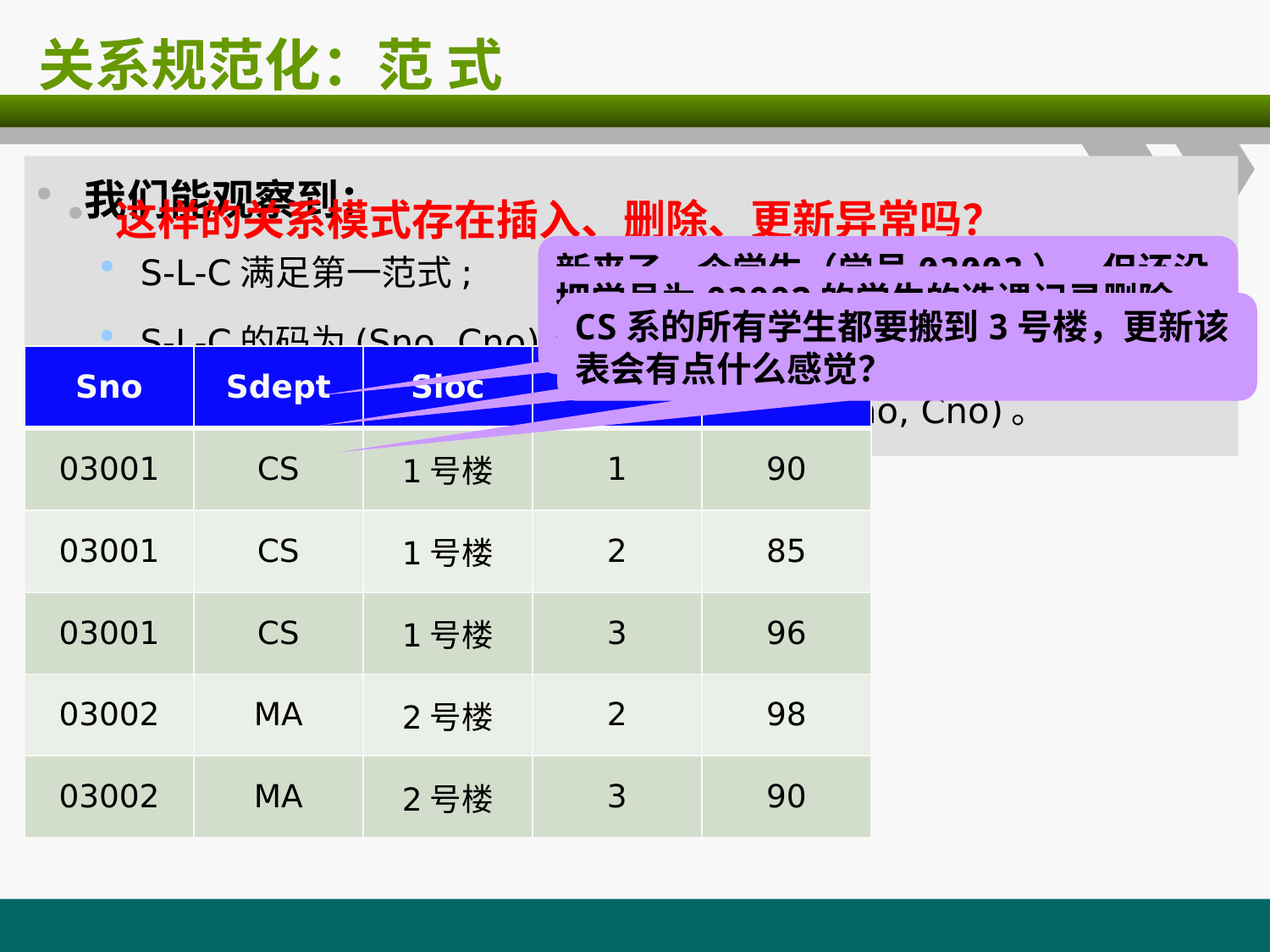

# 关系规范化：范 式
我们能观察到：
S-L-C满足第一范式;
S-L-C的码为(Sno, Cno);
非主属性Sdept和Sloc部分函数依赖于码(Sno, Cno)。
这样的关系模式存在插入、删除、更新异常吗？
新来了一个学生（学号03003），但还没有选课，这个学生的信息能录入该表吗？
把学号为03002的学生的选课记录删除，会发生什么状况？
CS系的所有学生都要搬到3号楼，更新该表会有点什么感觉？
| Sno | Sdept | Sloc | Cno | Grade |
| --- | --- | --- | --- | --- |
| 03001 | CS | 1号楼 | 1 | 90 |
| 03001 | CS | 1号楼 | 2 | 85 |
| 03001 | CS | 1号楼 | 3 | 96 |
| 03002 | MA | 2号楼 | 2 | 98 |
| 03002 | MA | 2号楼 | 3 | 90 |